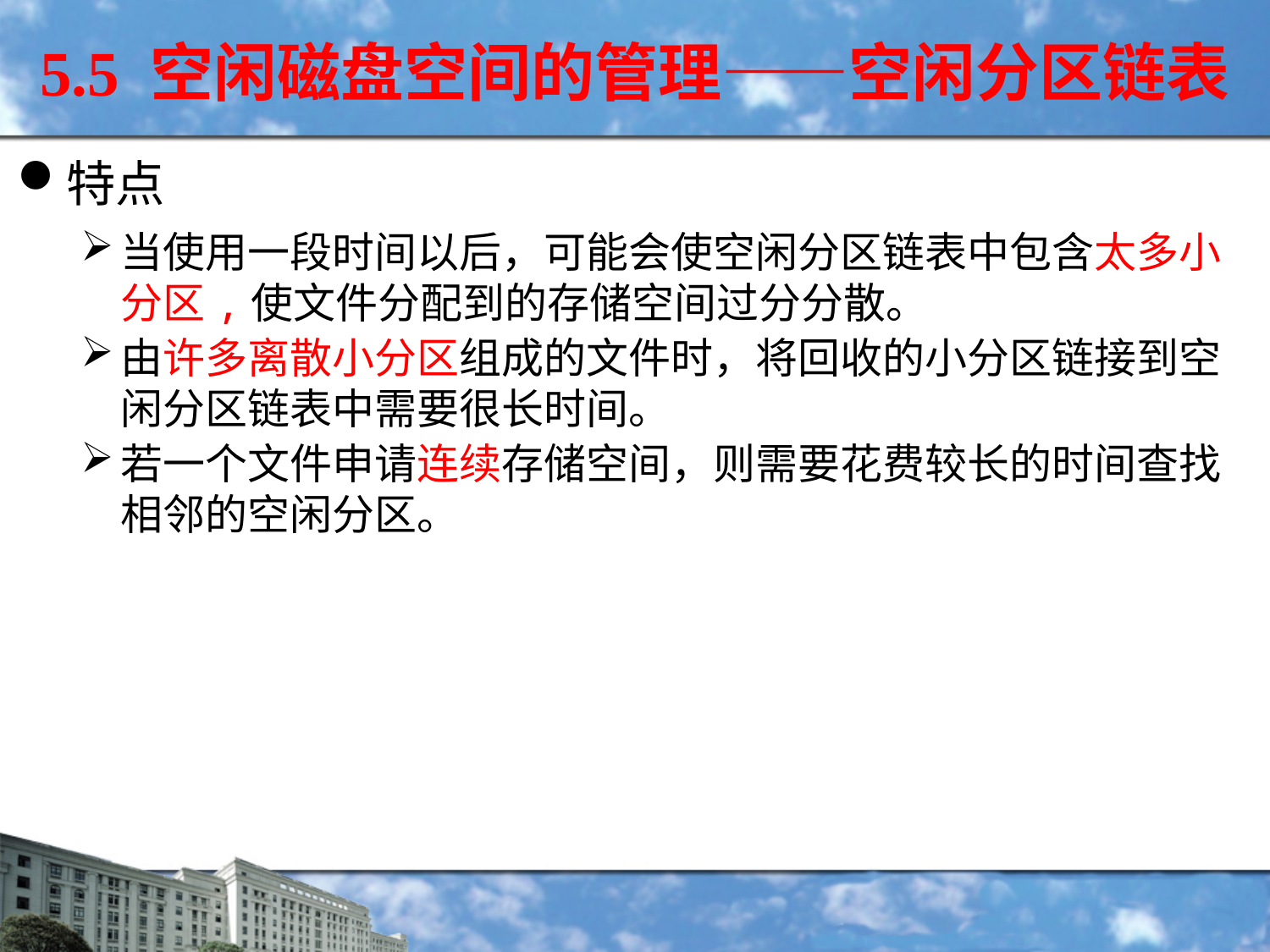

5.5 空闲磁盘空间的管理——空闲分区链表
特点
当使用一段时间以后，可能会使空闲分区链表中包含太多小分区,使文件分配到的存储空间过分分散。
由许多离散小分区组成的文件时，将回收的小分区链接到空闲分区链表中需要很长时间。
若一个文件申请连续存储空间，则需要花费较长的时间查找相邻的空闲分区。